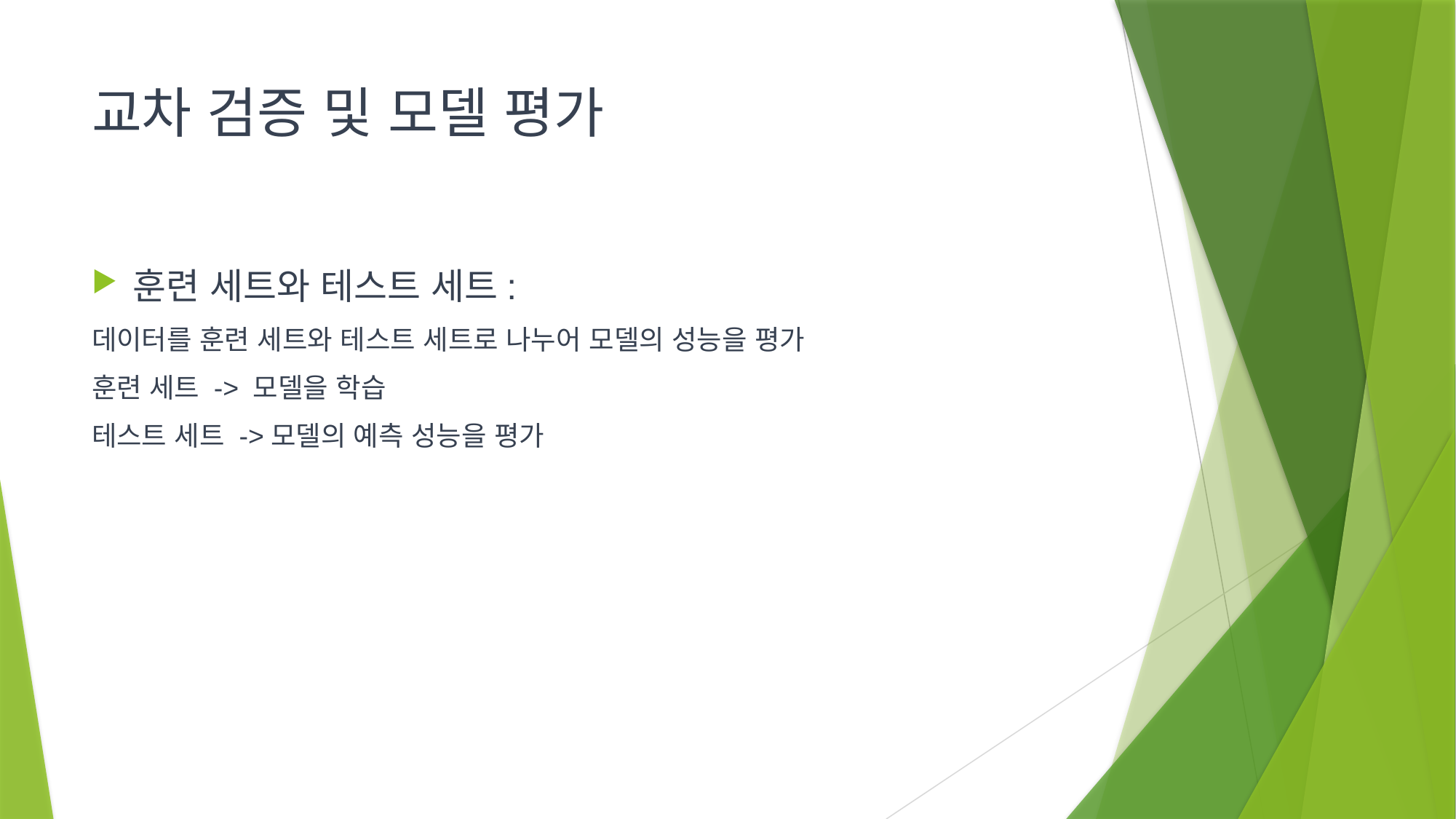

# 교차 검증 및 모델 평가
훈련 세트와 테스트 세트:
데이터를 훈련 세트와 테스트 세트로 나누어 모델의 성능을 평가
훈련 세트 -> 모델을 학습
테스트 세트 ->모델의 예측 성능을 평가